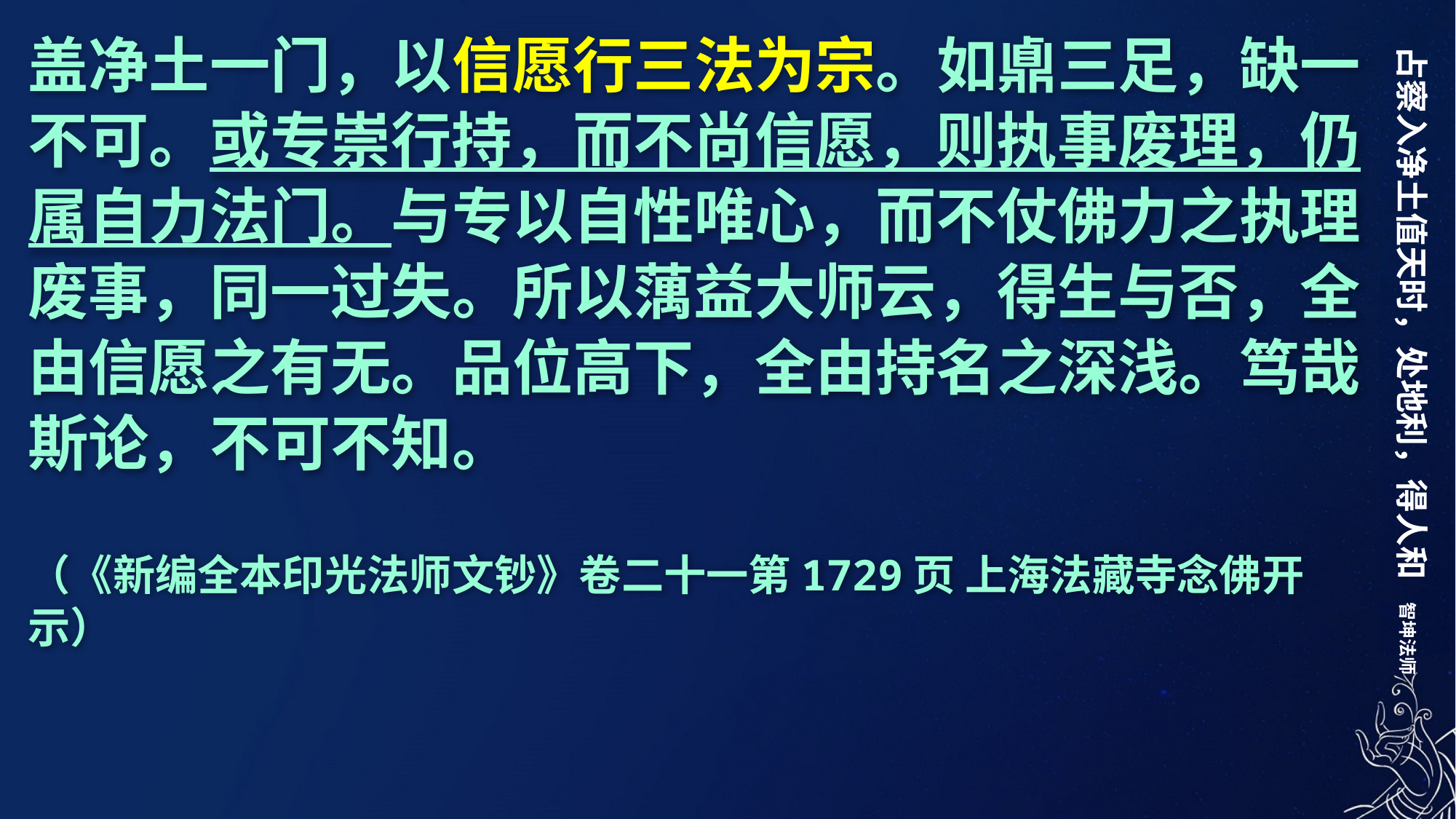

盖净土一门，以信愿行三法为宗。如鼑三足，缺一不可。或专崇行持，而不尚信愿，则执事废理，仍属自力法门。与专以自性唯心，而不仗佛力之执理废事，同一过失。所以蕅益大师云，得生与否，全由信愿之有无。品位高下，全由持名之深浅。笃哉斯论，不可不知。

（《新编全本印光法师文钞》卷二十一第1729页 上海法藏寺念佛开示）